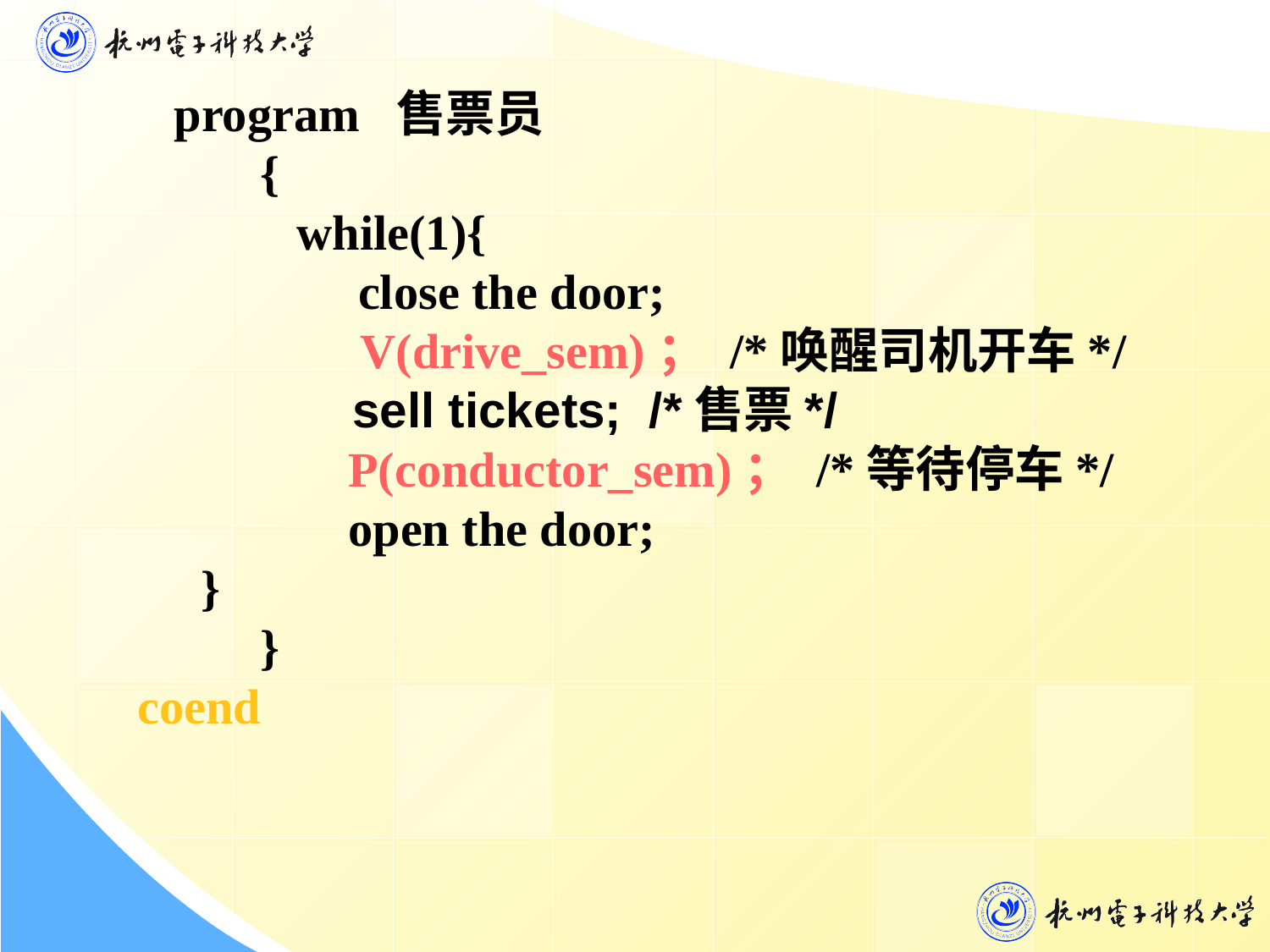

program  售票员
          {
             while(1){
                  close the door;
             V(drive_sem)； /*唤醒司机开车*/
           sell tickets;  /*售票*/
            P(conductor_sem)； /*等待停车*/
            open the door;
}
          }
coend